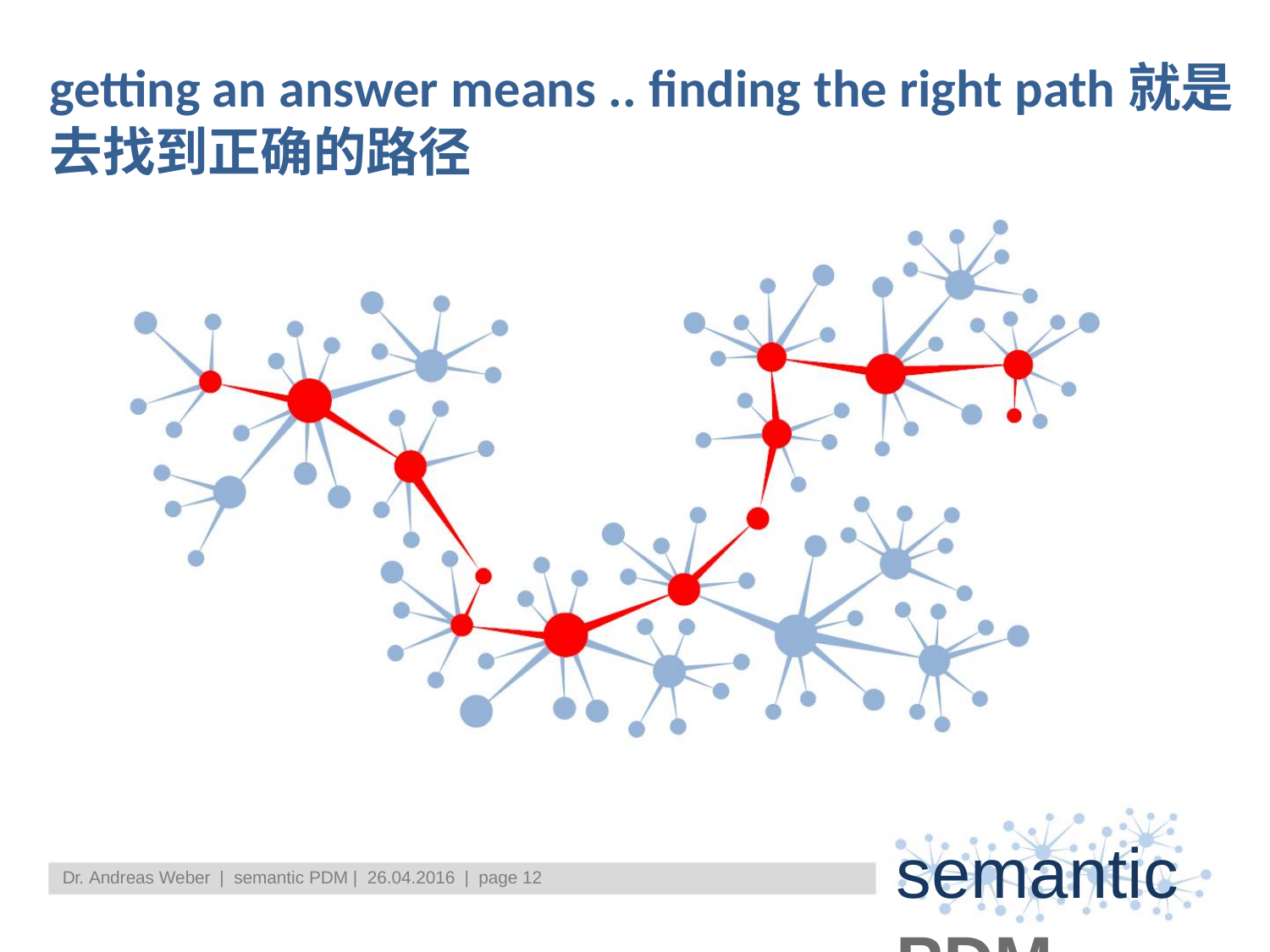

getting an answer means .. finding the right path就是去找到正确的路径
semantic PDM
Dr. Andreas Weber | semantic PDM | 26.04.2016 | page 12